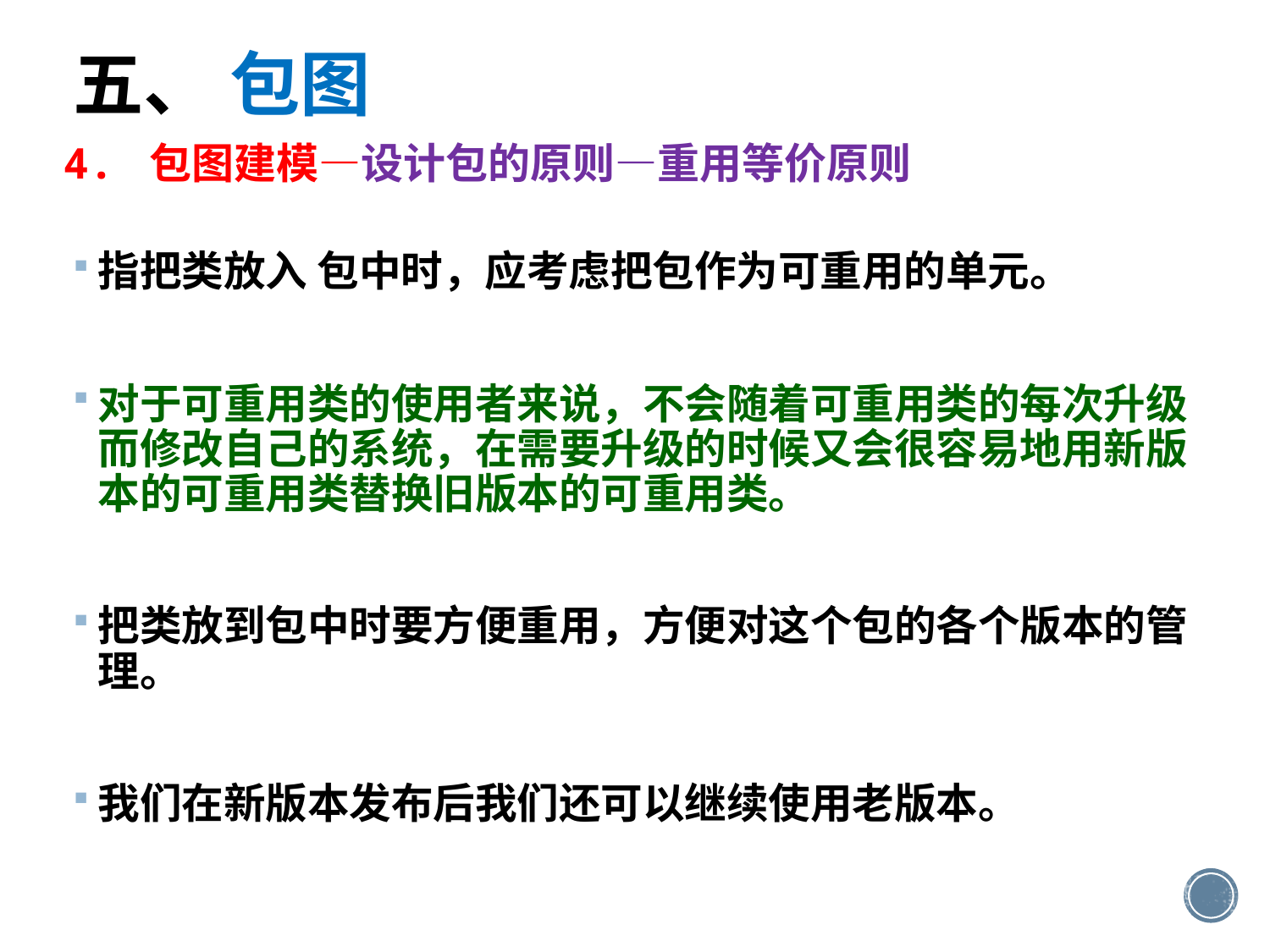

五、 包图
4. 包图建模—设计包的原则—重用等价原则
指把类放入 包中时，应考虑把包作为可重用的单元。

对于可重用类的使用者来说，不会随着可重用类的每次升级而修改自己的系统，在需要升级的时候又会很容易地用新版本的可重用类替换旧版本的可重用类。

把类放到包中时要方便重用，方便对这个包的各个版本的管理。

我们在新版本发布后我们还可以继续使用老版本。